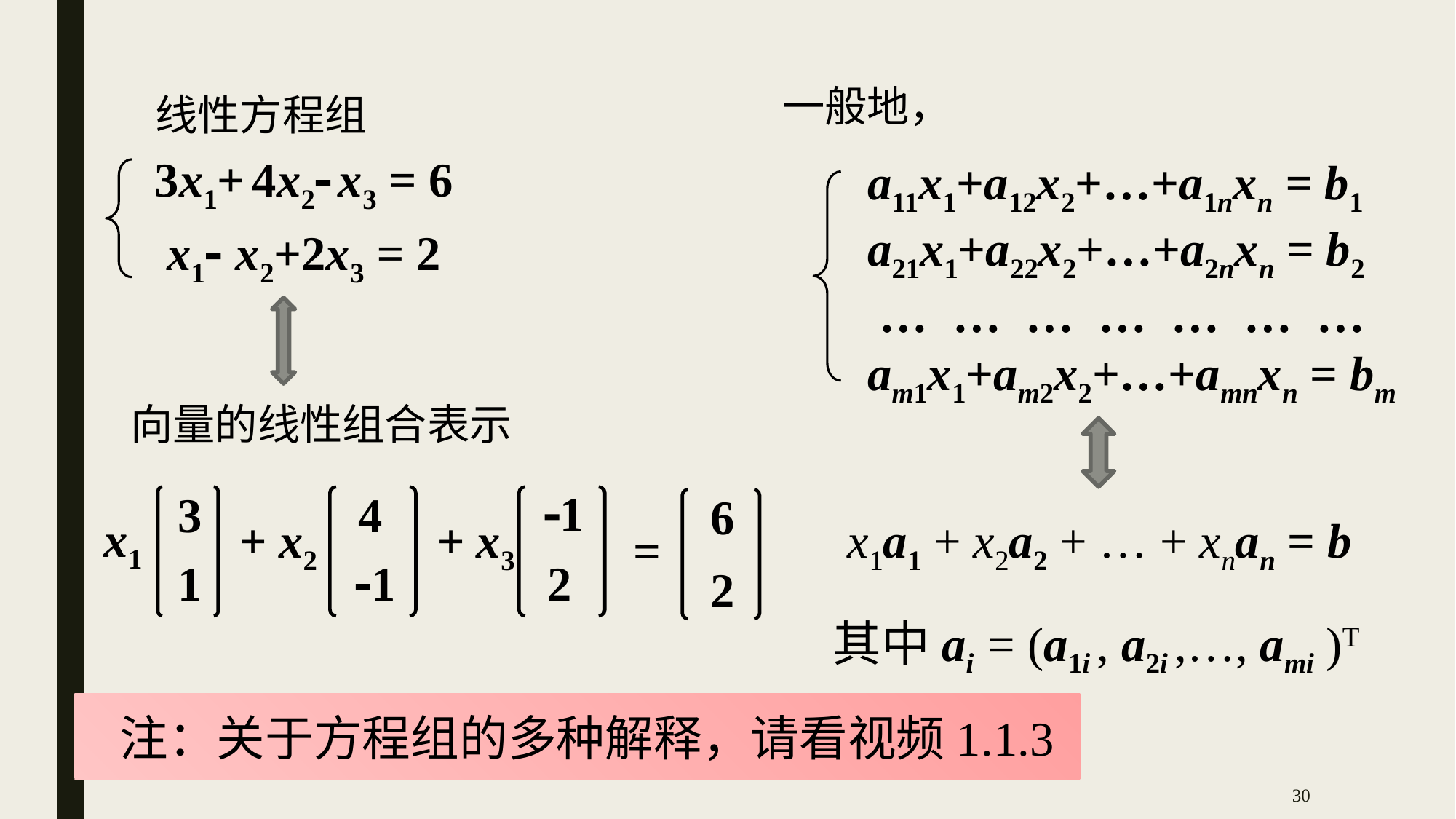

一般地，
线性方程组
3x1+ 4x2− x3 = 6

  x1−  x2+2x3 = 2
a11x1+a12x2+…+a1nxn = b1
a21x1+a22x2+…+a2nxn = b2
 …  …  …  …  …  …  …
am1x1+am2x2+…+amnxn = bm

向量的线性组合表示

−1
3
4
6

2

x1
+ x2
+ x3
x1a1 + x2a2 + … + xnan = b
=
1
−1
2
其中ai  = (a1i , a2i ,…, ami )T

注：关于方程组的多种解释，请看视频1.1.3
30